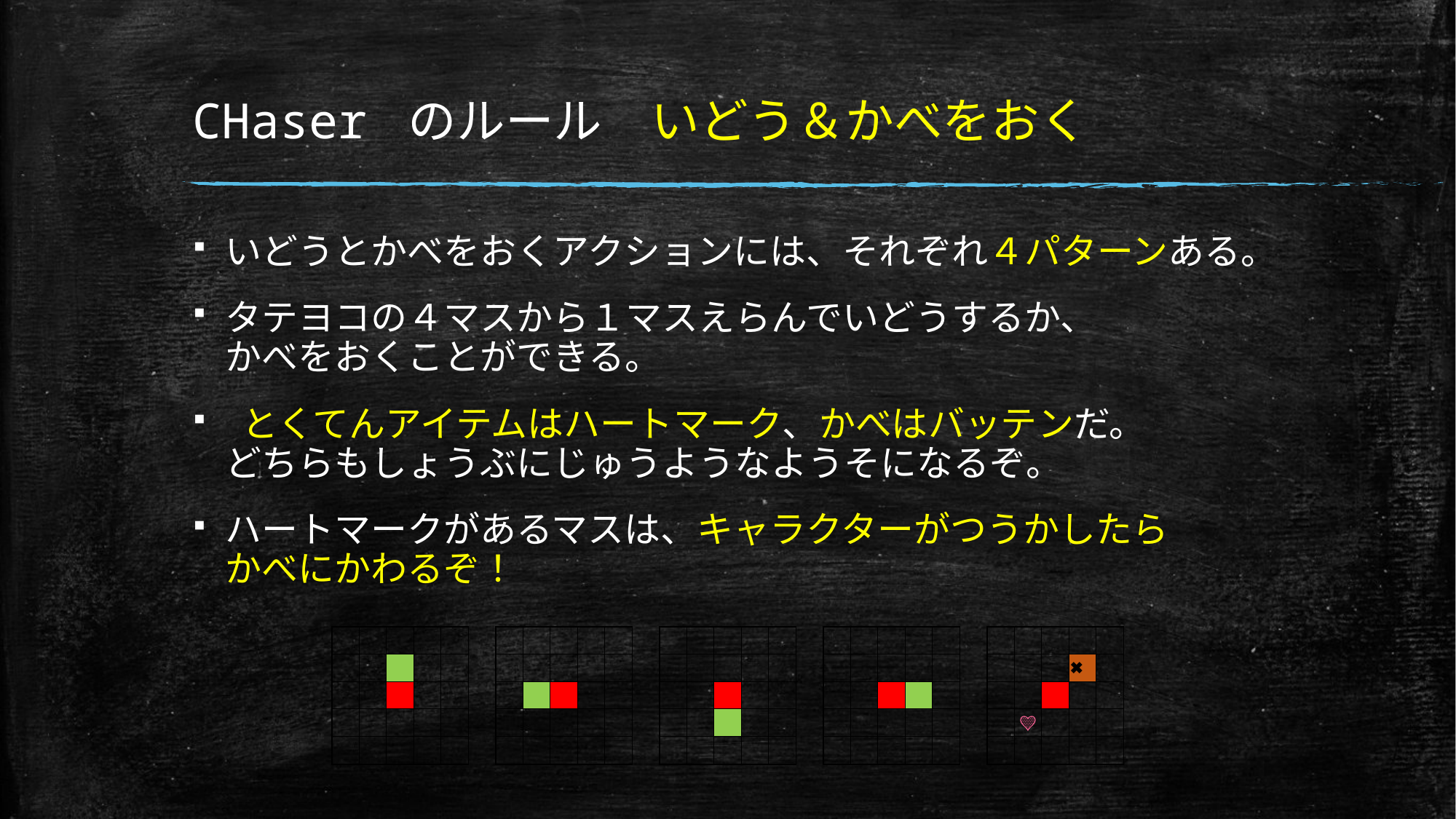

# CHaser のルール　いどう＆かべをおく
いどうとかべをおくアクションには、それぞれ４パターンある。
タテヨコの４マスから１マスえらんでいどうするか、
かべをおくことができる。
 とくてんアイテムはハートマーク、かべはバッテンだ。
どちらもしょうぶにじゅうようなようそになるぞ。
ハートマークがあるマスは、キャラクターがつうかしたら
かべにかわるぞ！

|  |  |  |  |  |  |  |  |  |  |  |  |  |  |  |  |  |  |  |  |  |  |  |  |  |  |  |  |  |  |  |
| --- | --- | --- | --- | --- | --- | --- | --- | --- | --- | --- | --- | --- | --- | --- | --- | --- | --- | --- | --- | --- | --- | --- | --- | --- | --- | --- | --- | --- | --- | --- |
|  |  |  |  |  |  |  |  |  |  |  |  |  |  |  |  |  |  |  |  |  |  |  |  |  |  |  |  |  |  |  |
|  |  |  |  |  |  |  |  |  |  |  |  |  |  |  |  |  |  |  |  |  |  |  |  |  |  |  |  | ✖ |  |  |
|  |  |  |  |  |  |  |  |  |  |  |  |  |  |  |  |  |  |  |  |  |  |  |  |  |  |  |  |  |  |  |
|  |  |  |  |  |  |  |  |  |  |  |  |  |  |  |  |  |  |  |  |  |  |  |  |  |  | 💛 |  |  |  |  |
|  |  |  |  |  |  |  |  |  |  |  |  |  |  |  |  |  |  |  |  |  |  |  |  |  |  |  |  |  |  |  |
|  |  |  |  |  |  |  |  |  |  |  |  |  |  |  |  |  |  |  |  |  |  |  |  |  |  |  |  |  |  |  |